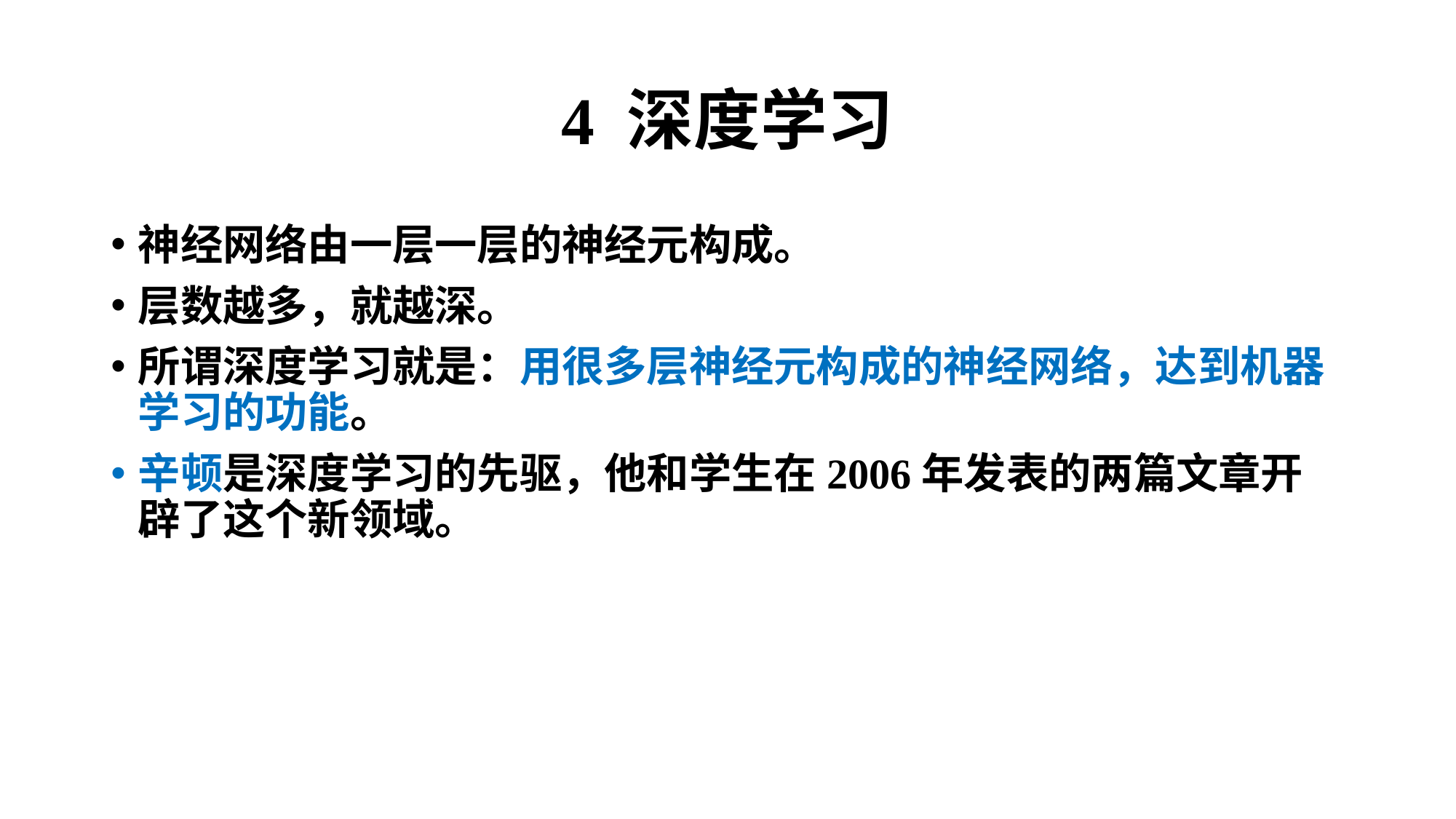

# 4 深度学习
神经网络由一层一层的神经元构成。
层数越多，就越深。
所谓深度学习就是：用很多层神经元构成的神经网络，达到机器学习的功能。
辛顿是深度学习的先驱，他和学生在2006年发表的两篇文章开辟了这个新领域。